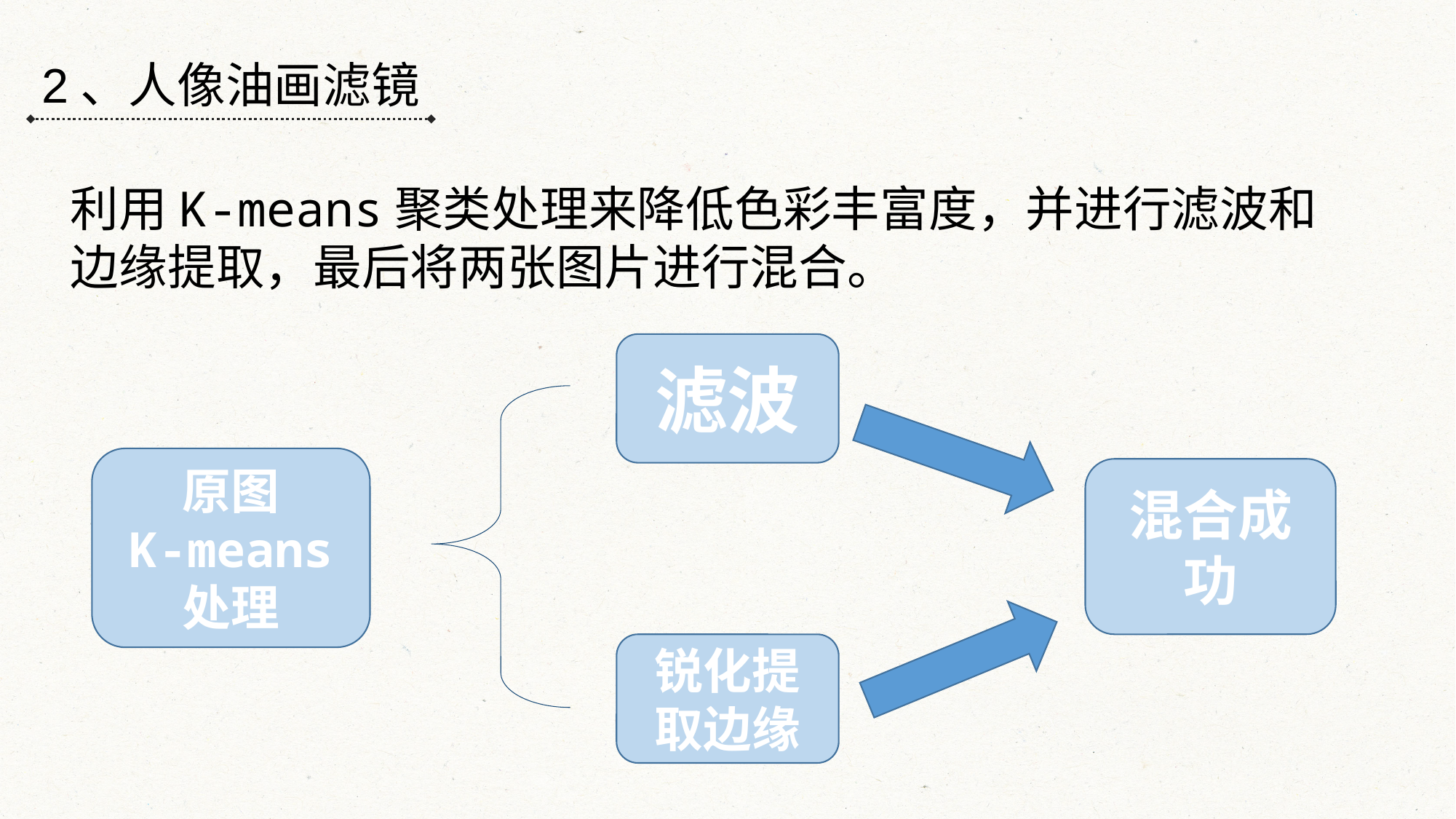

2、人像油画滤镜
利用K-means聚类处理来降低色彩丰富度，并进行滤波和边缘提取，最后将两张图片进行混合。
滤波

原图
K-means
处理
混合成功

锐化提取边缘